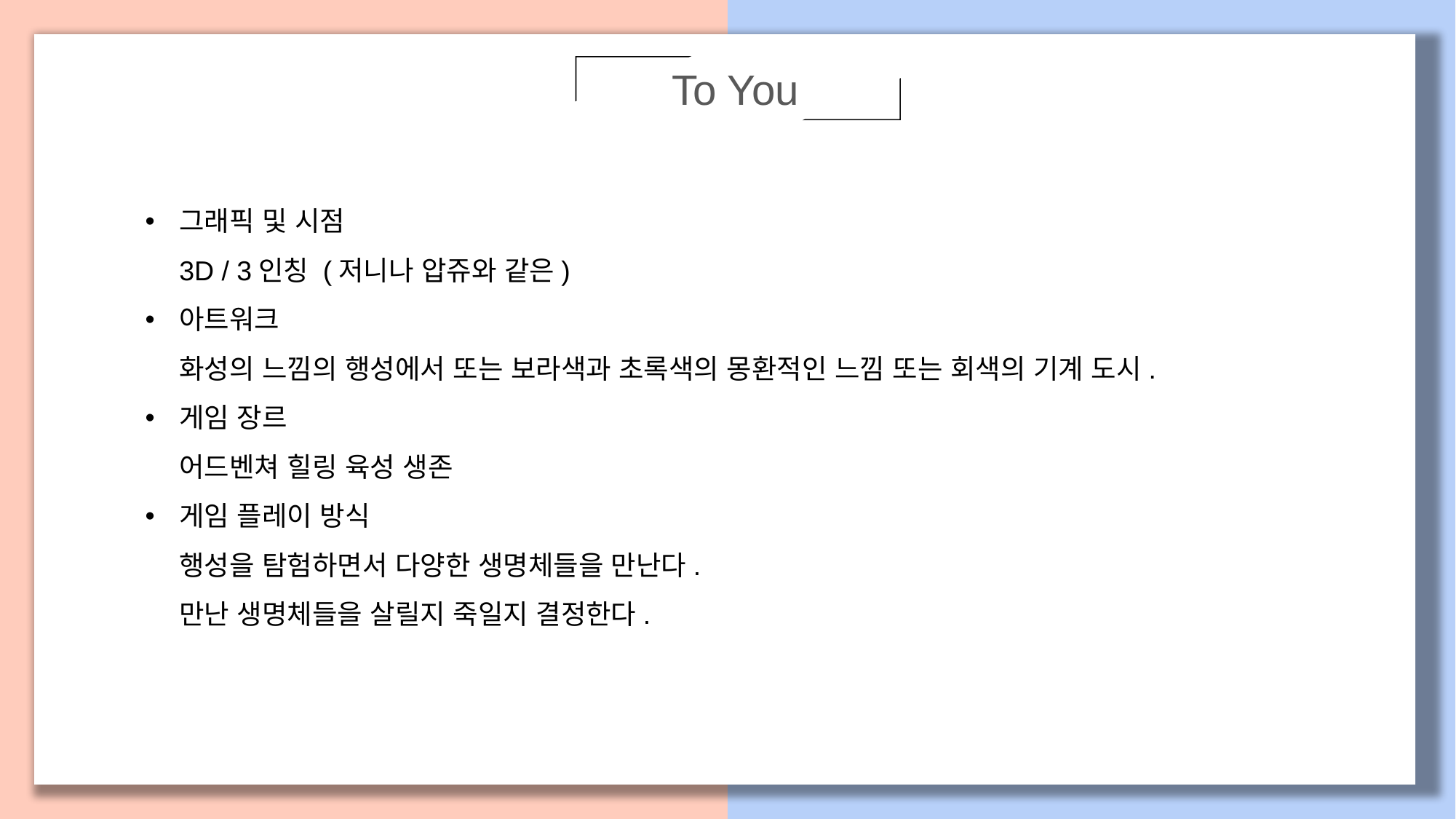

To You

그래픽 및 시점
3D / 3인칭 (저니나 압쥬와 같은)
아트워크
화성의 느낌의 행성에서 또는 보라색과 초록색의 몽환적인 느낌 또는 회색의 기계 도시.
게임 장르
어드벤쳐 힐링 육성 생존
게임 플레이 방식
행성을 탐험하면서 다양한 생명체들을 만난다.
만난 생명체들을 살릴지 죽일지 결정한다.